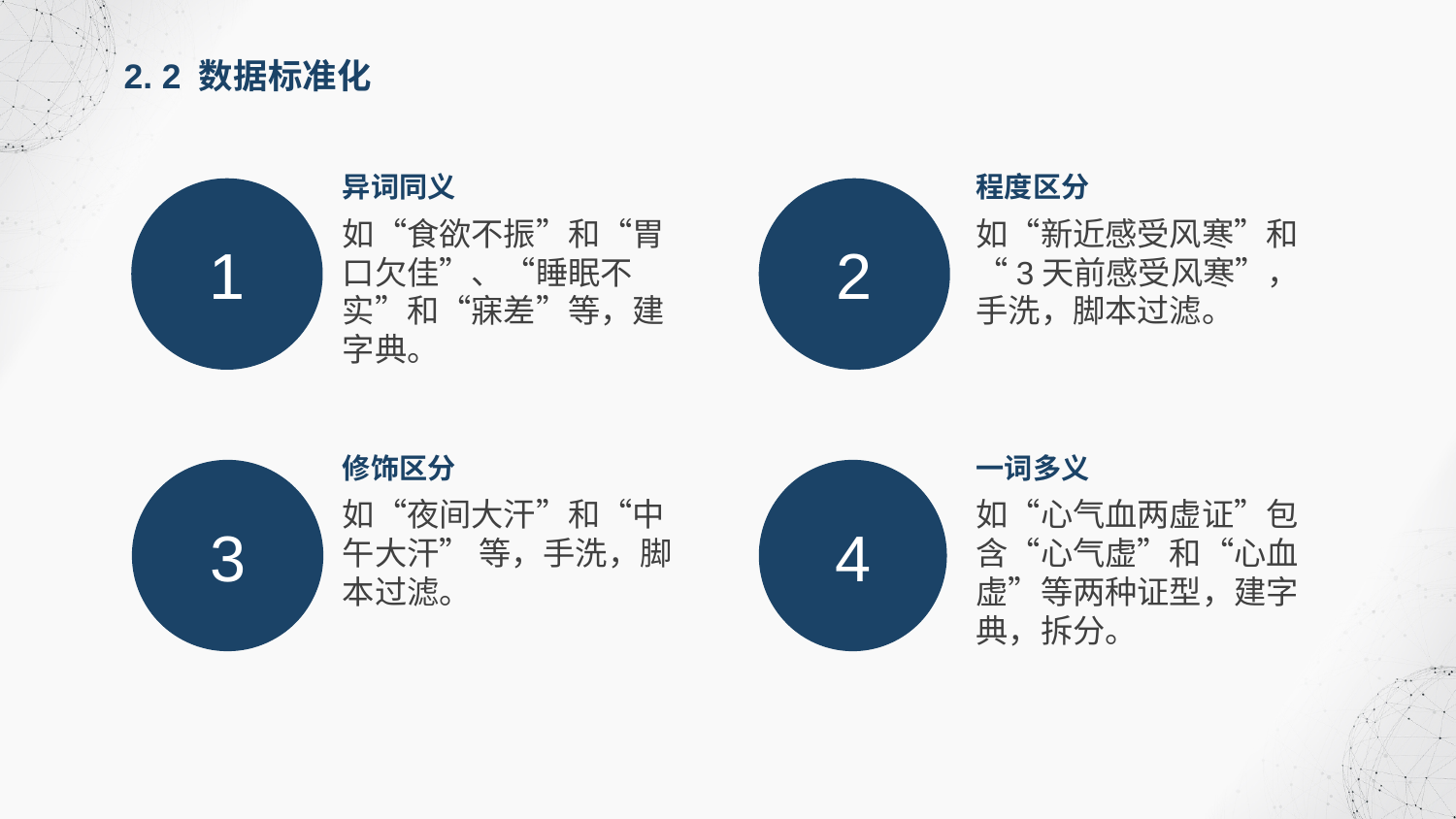

2. 2 数据标准化
异词同义
程度区分
2
1
如“食欲不振”和“胃口欠佳”、“睡眠不实”和“寐差”等，建字典。
如“新近感受风寒”和“3天前感受风寒”，手洗，脚本过滤。
修饰区分
一词多义
3
4
如“夜间大汗”和“中午大汗” 等，手洗，脚本过滤。
如“心气血两虚证”包含“心气虚”和“心血虚”等两种证型，建字典，拆分。